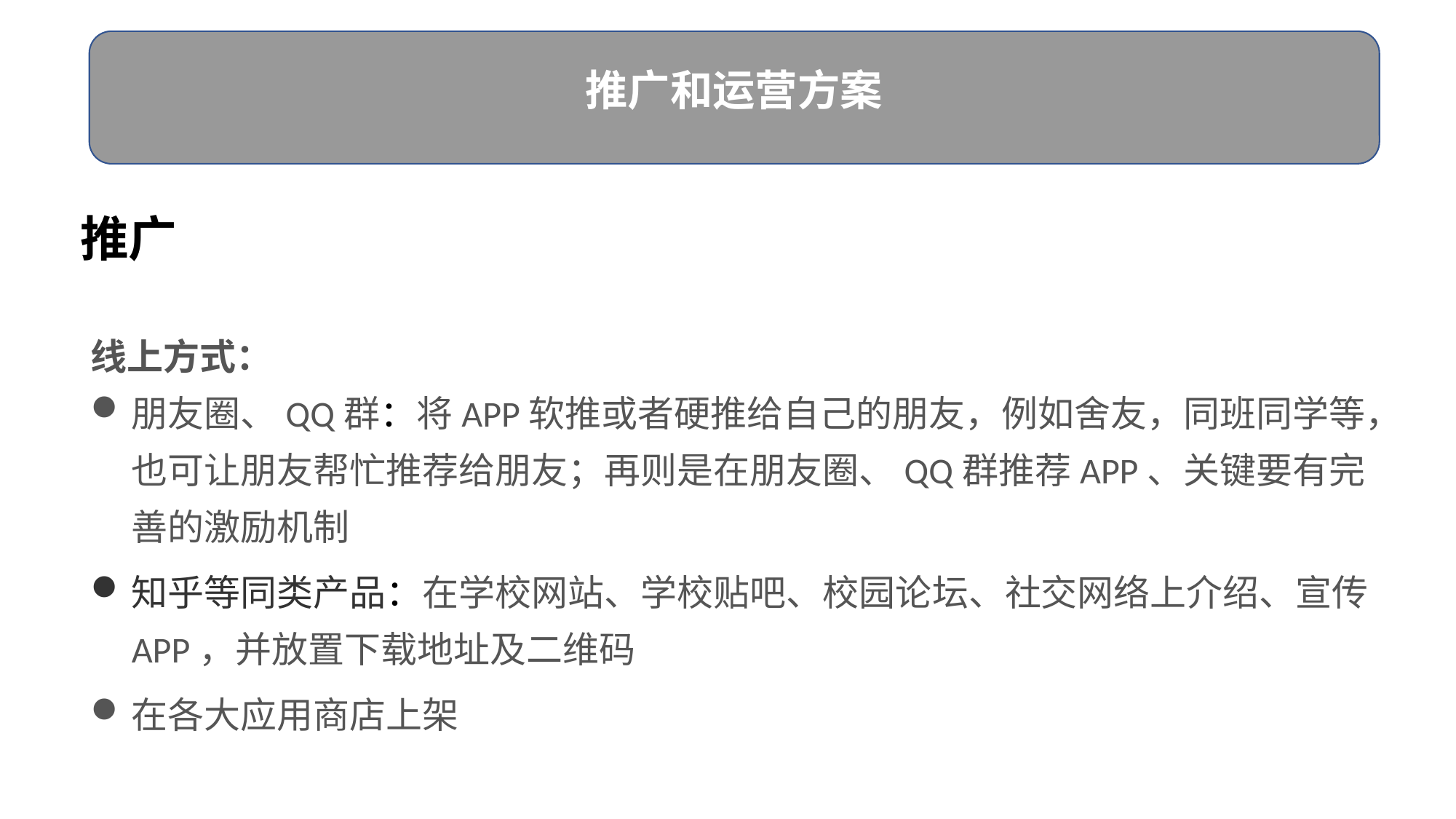

推广和运营方案
推广
线上方式：
朋友圈、QQ群：将APP软推或者硬推给自己的朋友，例如舍友，同班同学等，也可让朋友帮忙推荐给朋友；再则是在朋友圈、QQ群推荐APP、关键要有完善的激励机制
知乎等同类产品：在学校网站、学校贴吧、校园论坛、社交网络上介绍、宣传APP，并放置下载地址及二维码
在各大应用商店上架